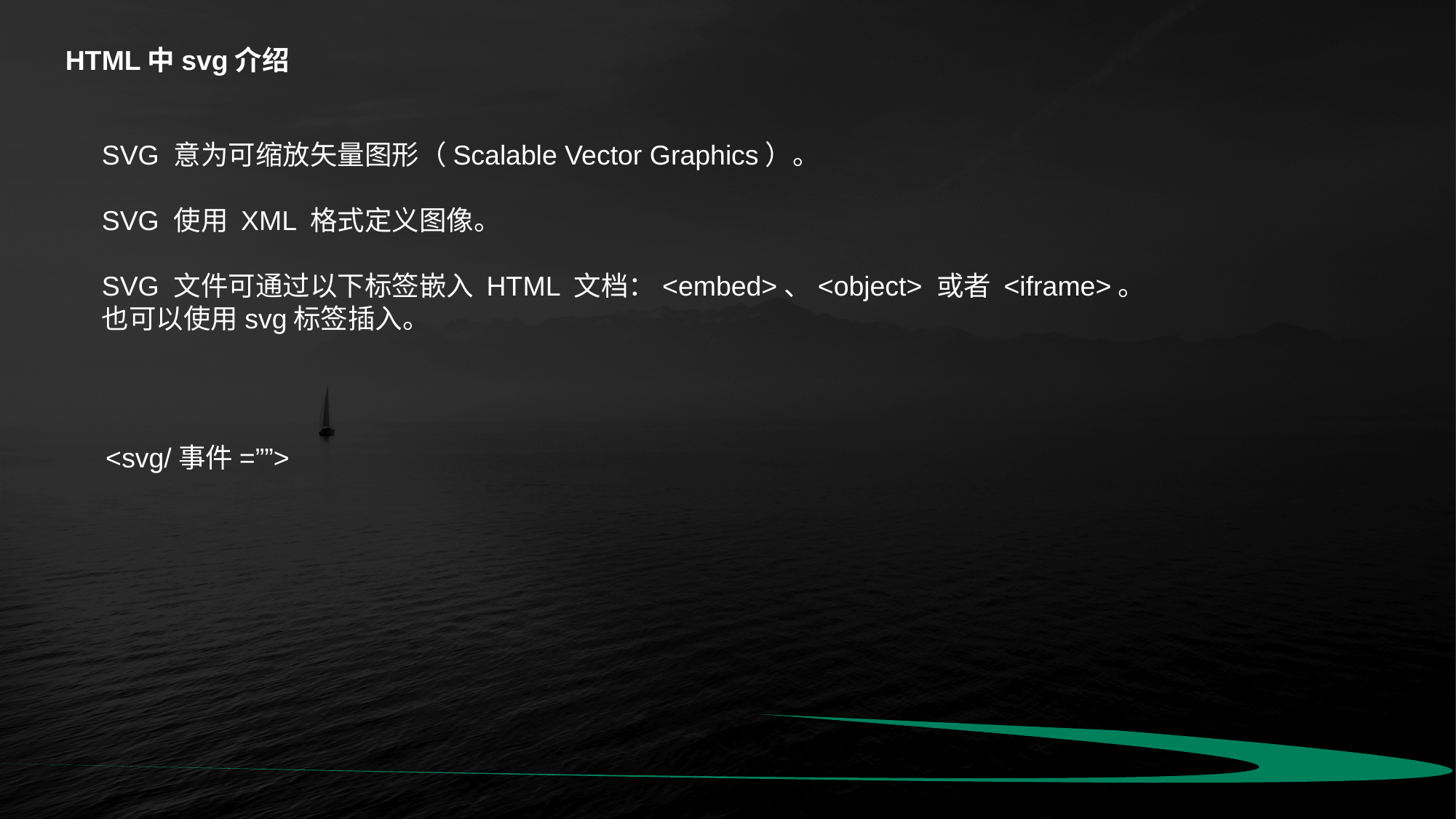

HTML中svg介绍
SVG 意为可缩放矢量图形（Scalable Vector Graphics）。

SVG 使用 XML 格式定义图像。

SVG 文件可通过以下标签嵌入 HTML 文档：<embed>、<object> 或者 <iframe>。
也可以使用svg标签插入。
<svg/事件=””>